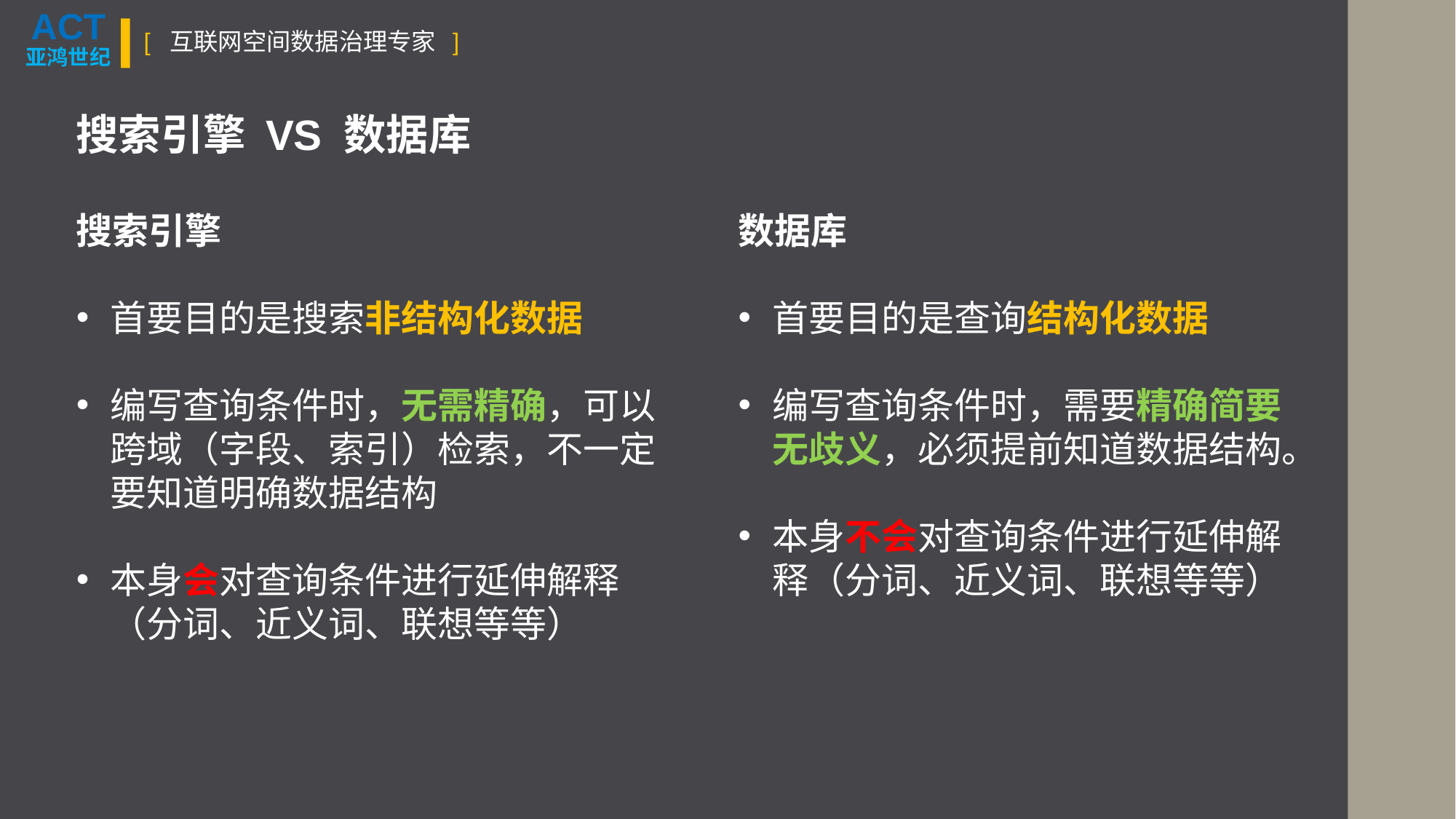

搜索引擎 VS 数据库
搜索引擎

首要目的是搜索非结构化数据

编写查询条件时，无需精确，可以跨域（字段、索引）检索，不一定要知道明确数据结构

本身会对查询条件进行延伸解释（分词、近义词、联想等等）
数据库

首要目的是查询结构化数据

编写查询条件时，需要精确简要无歧义，必须提前知道数据结构。

本身不会对查询条件进行延伸解释（分词、近义词、联想等等）